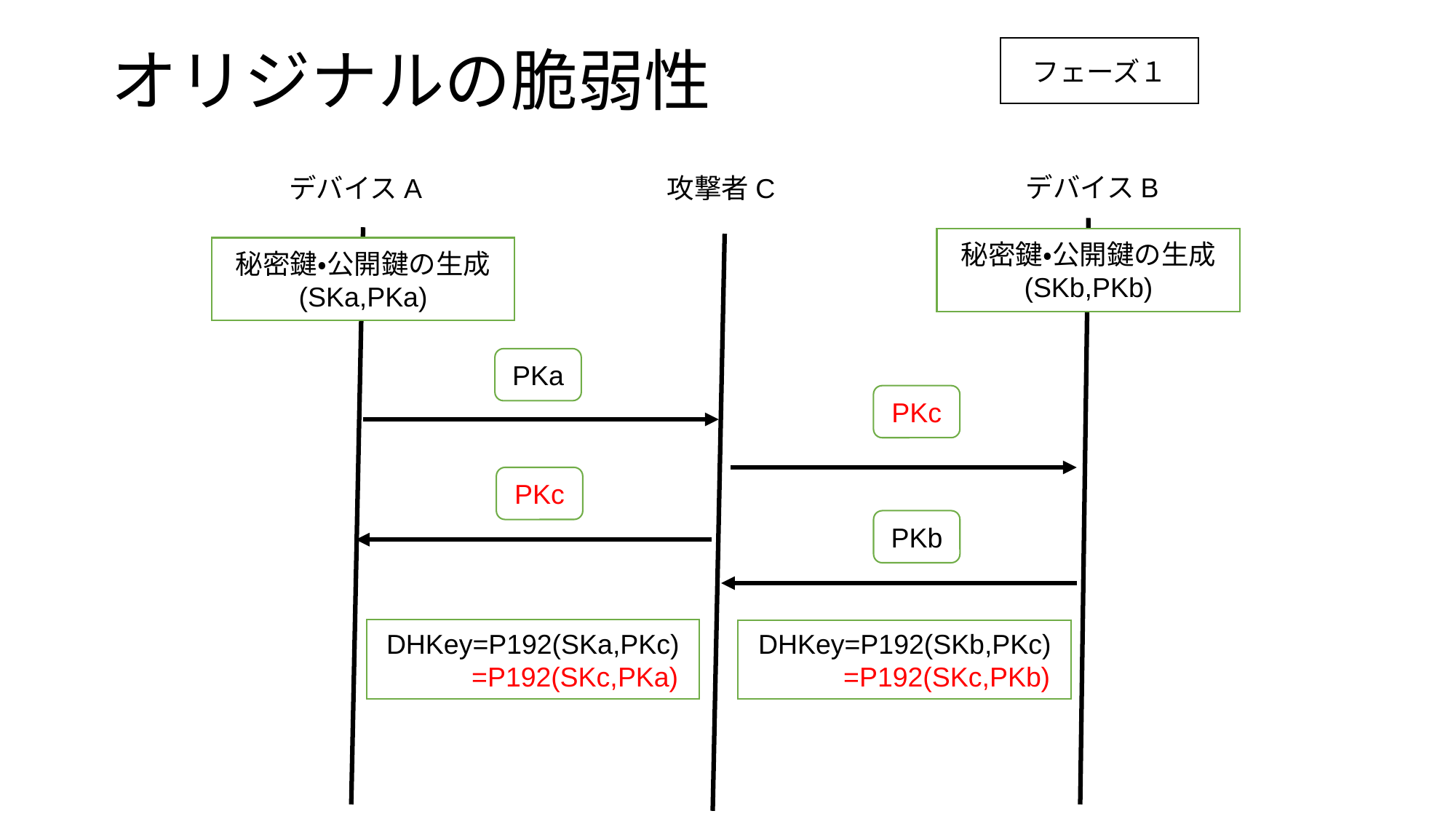

# オリジナルの脆弱性
フェーズ１
デバイスB
デバイスA
攻撃者C
秘密鍵・公開鍵の生成
(SKb,PKb)
秘密鍵・公開鍵の生成
(SKa,PKa)
(SKb,PKb)
PKa
PKc
PKc
PKb
DHKey=P192(SKa,PKc)
           =P192(SKc,PKa)
DHKey=P192(SKb,PKc)
           =P192(SKc,PKb)